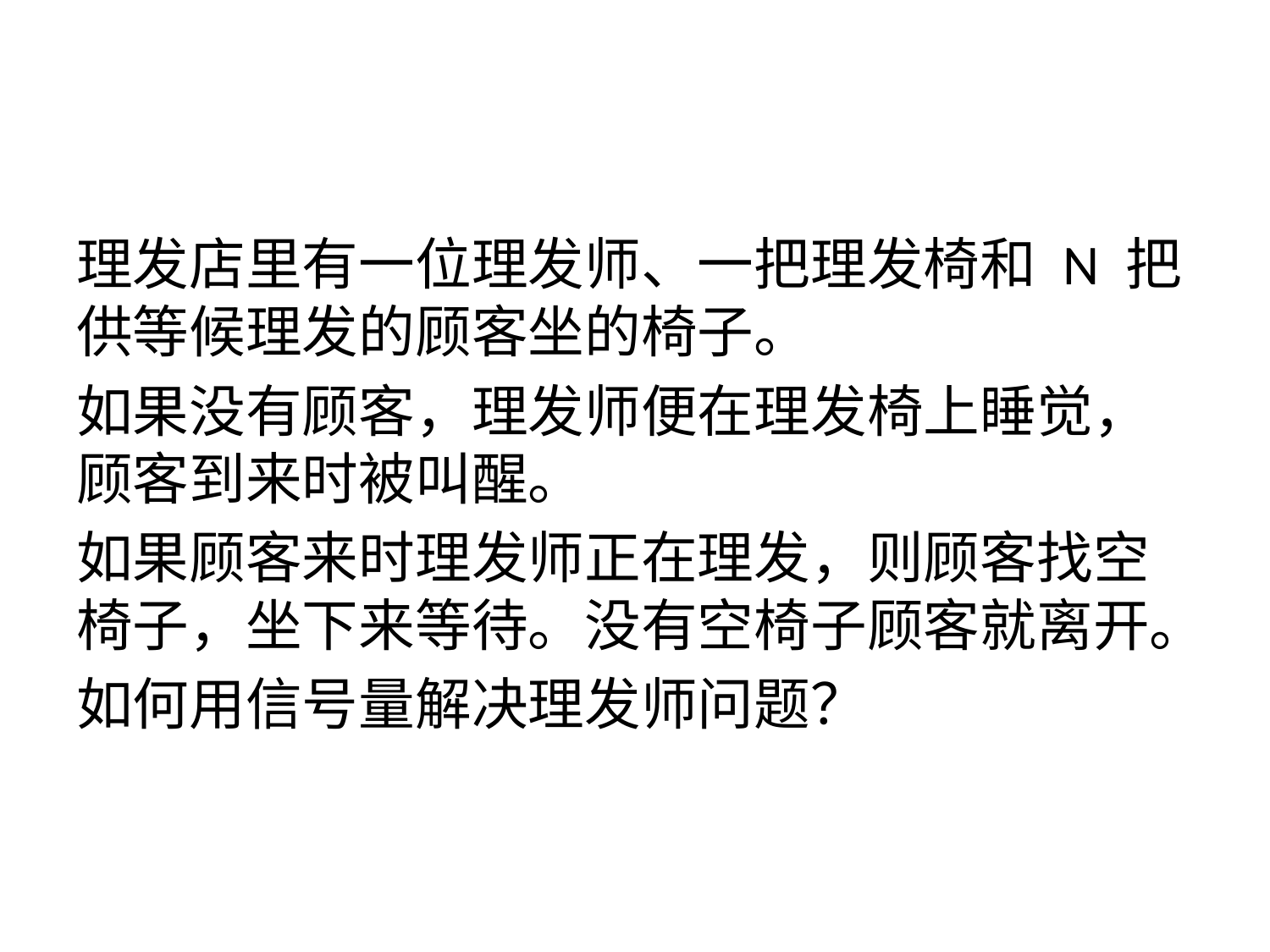

#
理发店里有一位理发师、一把理发椅和 N 把供等候理发的顾客坐的椅子。
如果没有顾客，理发师便在理发椅上睡觉，顾客到来时被叫醒。
如果顾客来时理发师正在理发，则顾客找空椅子，坐下来等待。没有空椅子顾客就离开。
如何用信号量解决理发师问题？